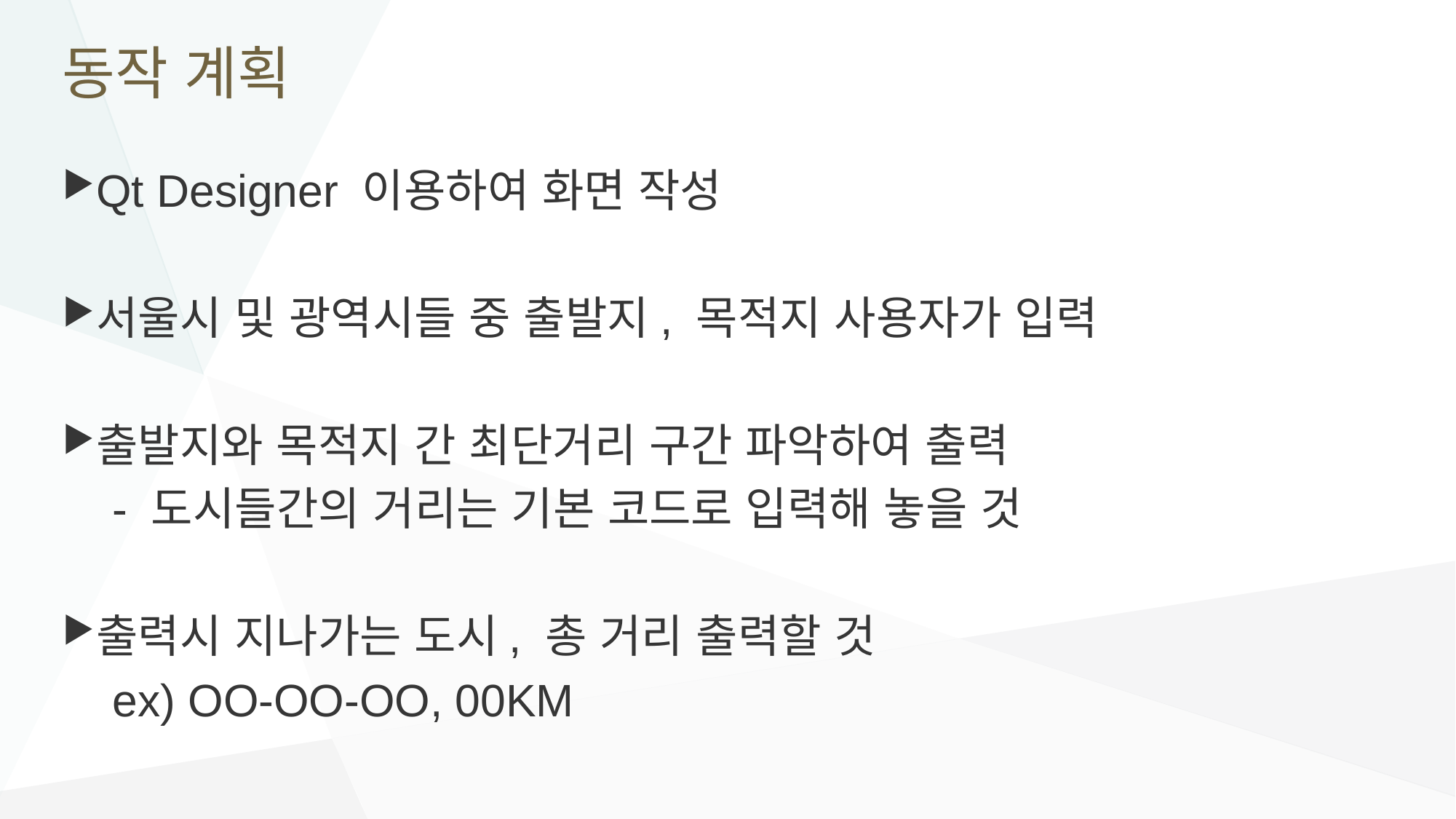

# 동작 계획
Qt Designer 이용하여 화면 작성

서울시 및 광역시들 중 출발지, 목적지 사용자가 입력

출발지와 목적지 간 최단거리 구간 파악하여 출력
    - 도시들간의 거리는 기본 코드로 입력해 놓을 것

출력시 지나가는 도시, 총 거리 출력할 것
    ex) OO-OO-OO, 00KM